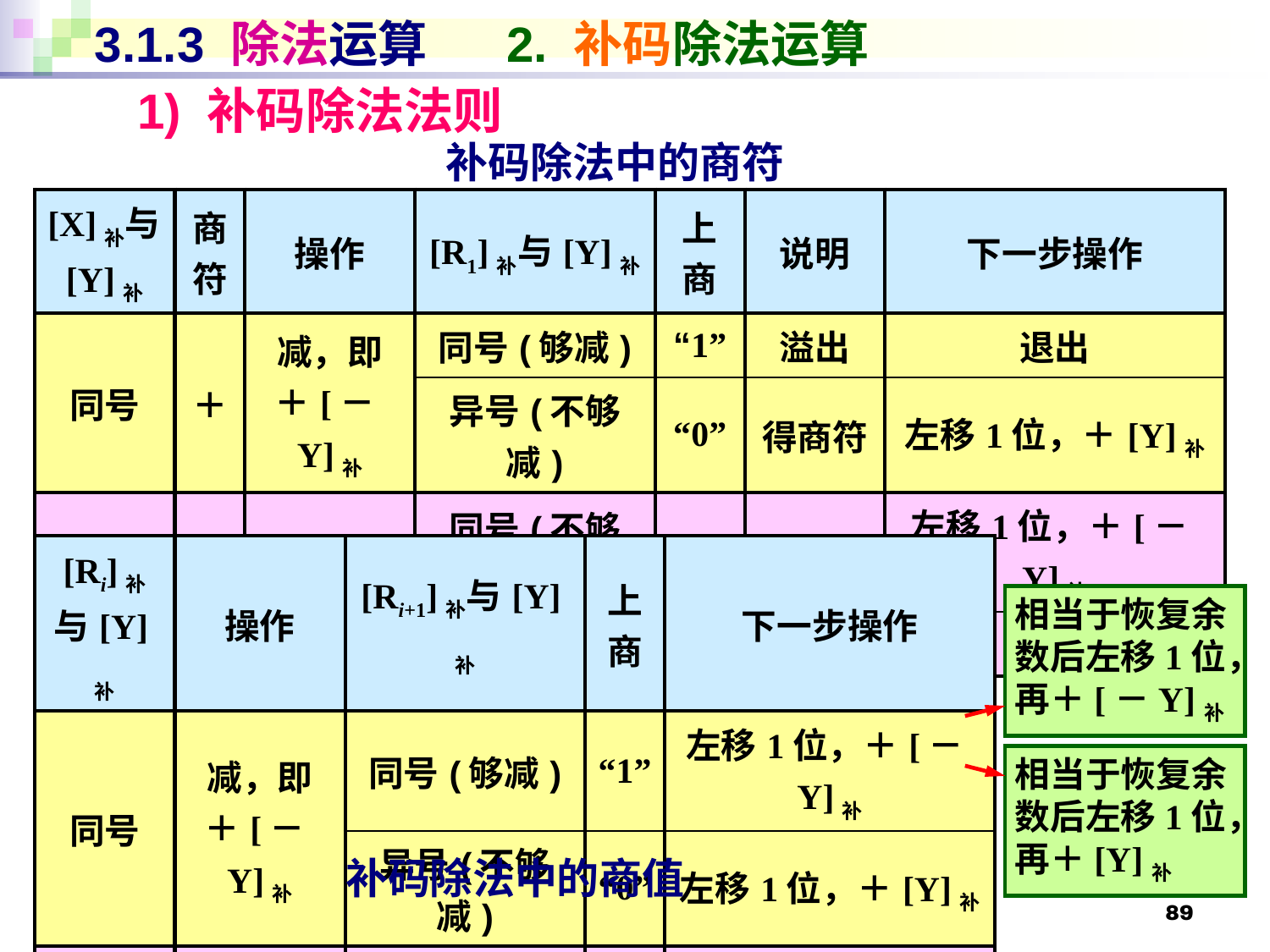

# 3.1.3 除法运算      2. 补码除法运算
1) 补码除法法则
补码除法中的商符
| [X]补与[Y]补 | 商符 | 操作 | [R1]补与[Y]补 | 上商 | 说明 | 下一步操作 |
| --- | --- | --- | --- | --- | --- | --- |
| 同号 | ＋ | 减，即 ＋[－Y]补 | 同号(够减) | “1” | 溢出 | 退出 |
|  |  |  | 异号(不够减) | “0” | 得商符 | 左移1位，＋[Y]补 |
| 异号 | － | 加，即 ＋[Y]补 | 同号(不够减) | “1” | 得商符 | 左移1位，＋[－Y]补 |
|  |  |  | 异号(够减) | “0” | 溢出 | 退出 |
| [Ri]补与[Y]补 | 操作 | [Ri+1]补与[Y]补 | 上商 | 下一步操作 |
| --- | --- | --- | --- | --- |
| 同号 | 减，即 ＋[－Y]补 | 同号(够减) | “1” | 左移1位，＋[－Y]补 |
|  |  | 异号(不够减) | “0” | 左移1位，＋[Y]补 |
| 异号 | 加，即 ＋[Y]补 | 同号(不够减) | “1” | 左移1位，＋[－Y]补 |
|  |  | 异号(够减) | “0” | 左移1位，＋[Y]补 |
相当于恢复余
数后左移1位，
再＋[－Y]补

相当于恢复余
数后左移1位，
再＋[Y]补

补码除法中的商值
89